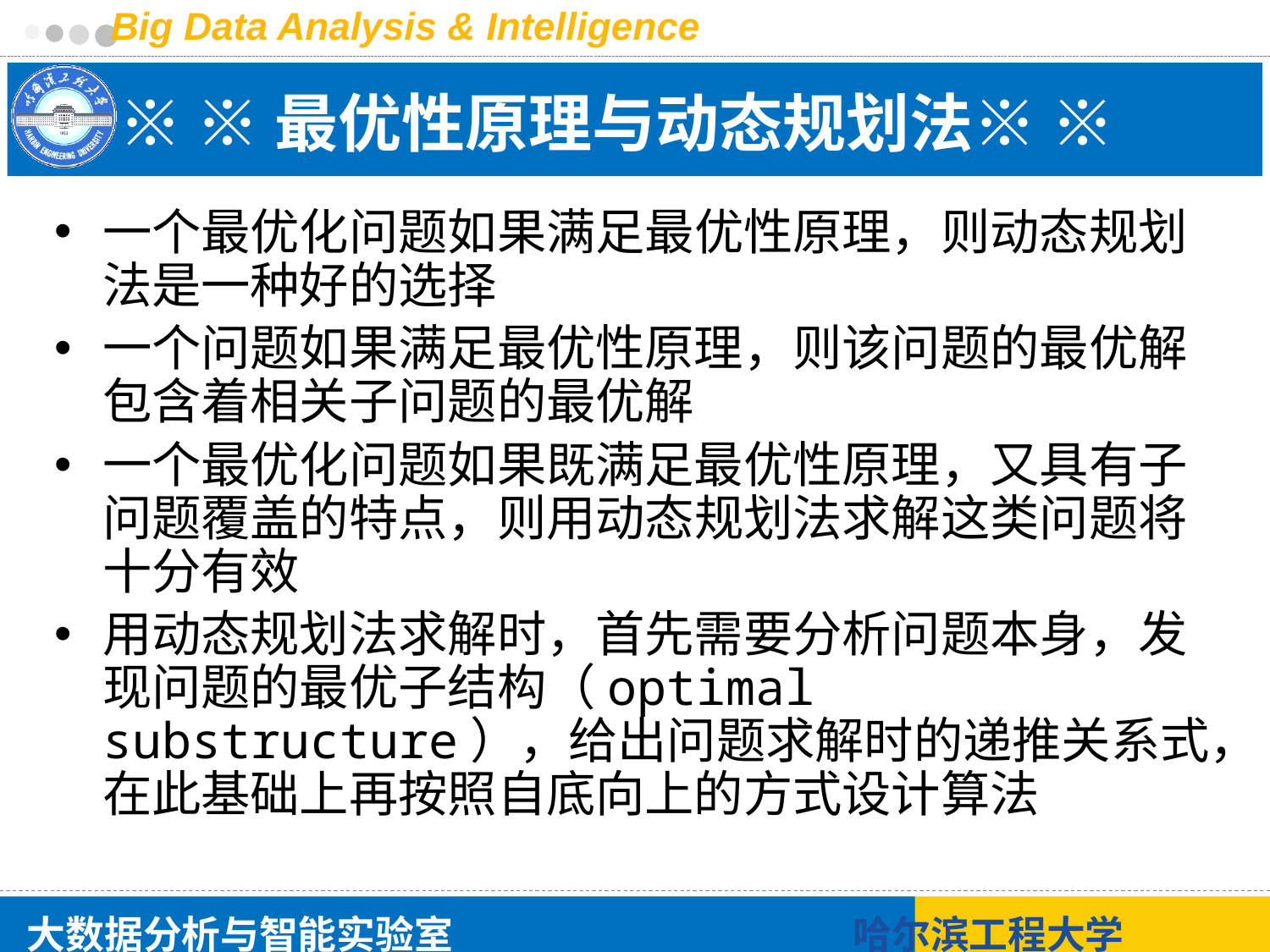

※ ※最优性原理与动态规划法※ ※
一个最优化问题如果满足最优性原理，则动态规划法是一种好的选择
一个问题如果满足最优性原理，则该问题的最优解包含着相关子问题的最优解
一个最优化问题如果既满足最优性原理，又具有子问题覆盖的特点，则用动态规划法求解这类问题将十分有效
用动态规划法求解时，首先需要分析问题本身，发现问题的最优子结构（optimal substructure），给出问题求解时的递推关系式，在此基础上再按照自底向上的方式设计算法